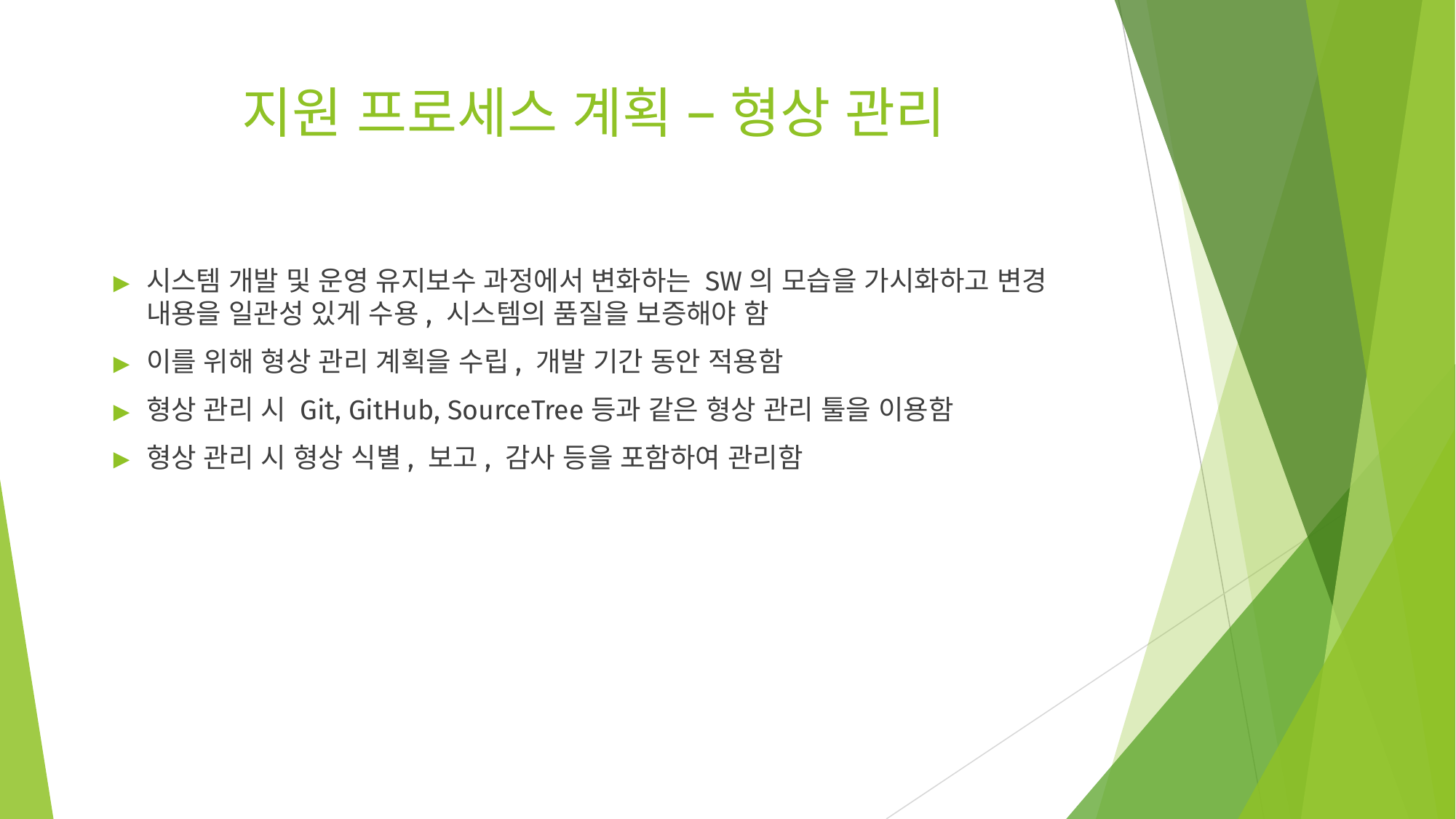

# 지원 프로세스 계획 – 형상 관리
시스템 개발 및 운영 유지보수 과정에서 변화하는 SW의 모습을 가시화하고 변경 내용을 일관성 있게 수용, 시스템의 품질을 보증해야 함
이를 위해 형상 관리 계획을 수립, 개발 기간 동안 적용함
형상 관리 시 Git, GitHub, SourceTree등과 같은 형상 관리 툴을 이용함
형상 관리 시 형상 식별, 보고, 감사 등을 포함하여 관리함